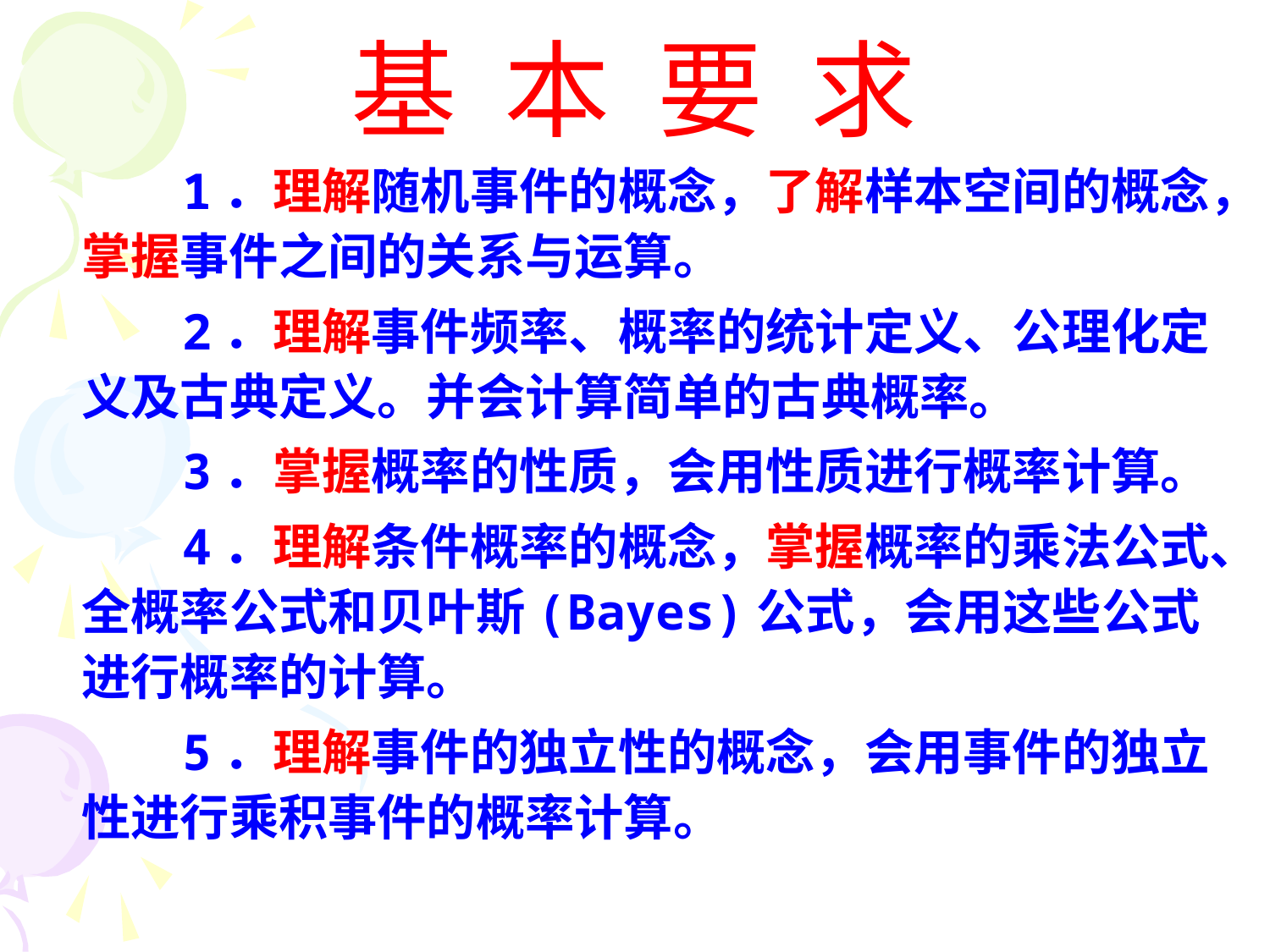

# 基  本  要  求
     1．理解随机事件的概念，了解样本空间的概念，掌握事件之间的关系与运算。
     2．理解事件频率、概率的统计定义、公理化定义及古典定义。并会计算简单的古典概率。
     3．掌握概率的性质，会用性质进行概率计算。
     4．理解条件概率的概念，掌握概率的乘法公式、全概率公式和贝叶斯(Bayes)公式，会用这些公式进行概率的计算。
     5．理解事件的独立性的概念，会用事件的独立性进行乘积事件的概率计算。